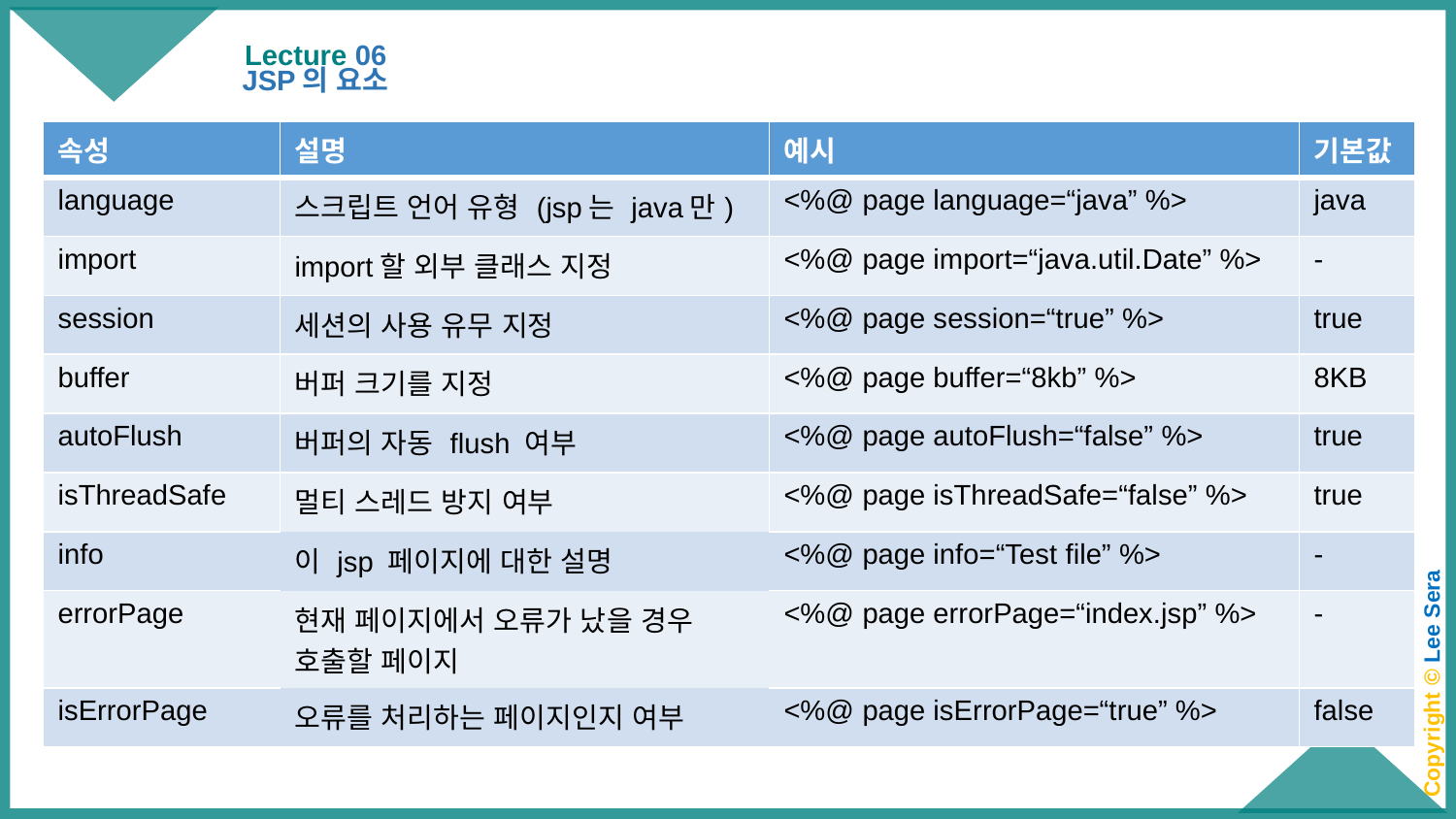

# Lecture 06
JSP의 요소
| 속성 | 설명 | 예시 | 기본값 |
| --- | --- | --- | --- |
| language | 스크립트 언어 유형 (jsp는 java만) | <%@ page language=“java” %> | java |
| import | import할 외부 클래스 지정 | <%@ page import=“java.util.Date” %> | - |
| session | 세션의 사용 유무 지정 | <%@ page session=“true” %> | true |
| buffer | 버퍼 크기를 지정 | <%@ page buffer=“8kb” %> | 8KB |
| autoFlush | 버퍼의 자동 flush 여부 | <%@ page autoFlush=“false” %> | true |
| isThreadSafe | 멀티 스레드 방지 여부 | <%@ page isThreadSafe=“false” %> | true |
| info | 이 jsp 페이지에 대한 설명 | <%@ page info=“Test file” %> | - |
| errorPage | 현재 페이지에서 오류가 났을 경우 호출할 페이지 | <%@ page errorPage=“index.jsp” %> | - |
| isErrorPage | 오류를 처리하는 페이지인지 여부 | <%@ page isErrorPage=“true” %> | false |
Copyright © Lee Sera